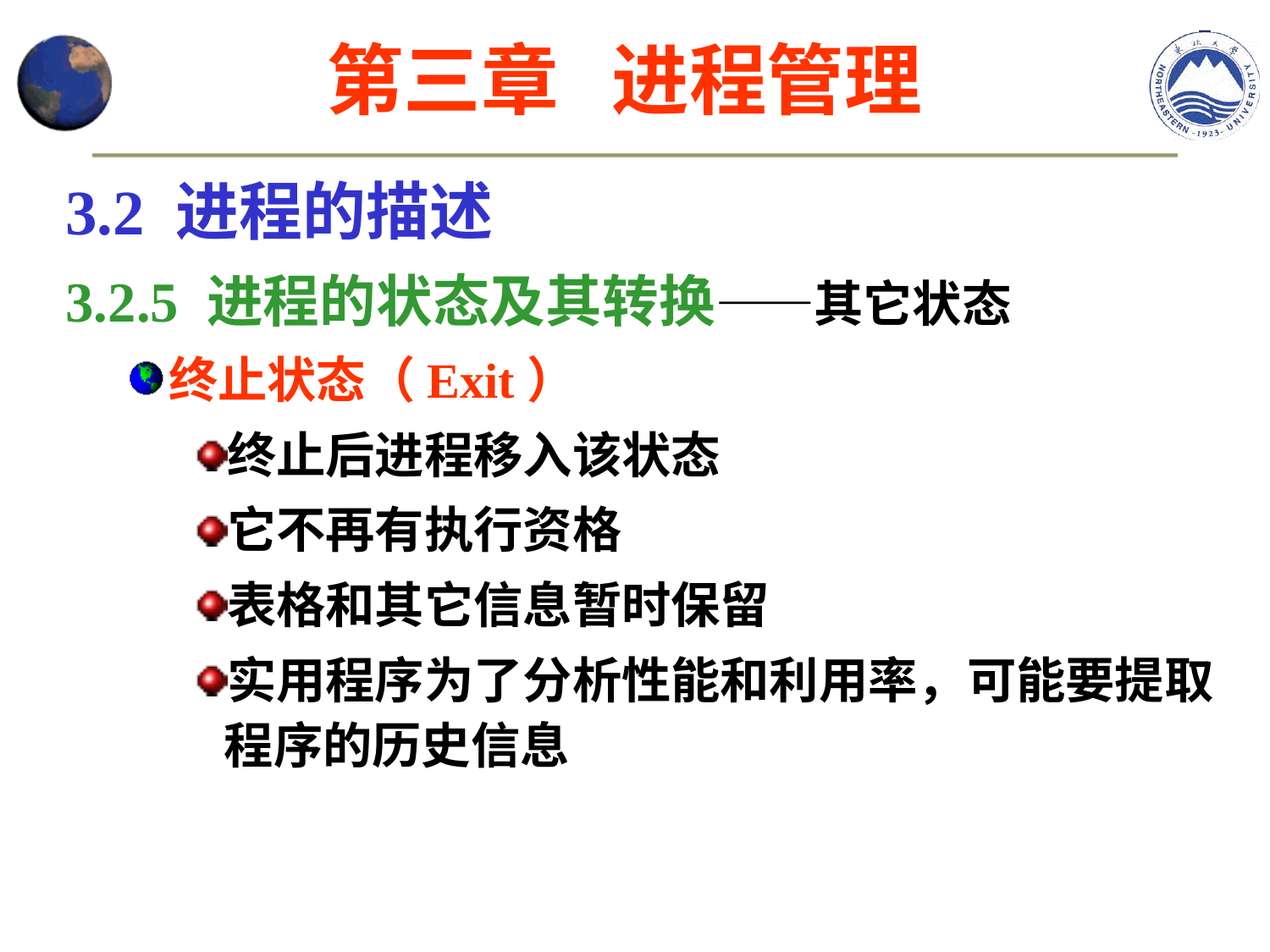

第三章   进程管理
3.2 进程的描述
3.2.5 进程的状态及其转换——其它状态
终止状态（Exit）
终止后进程移入该状态
它不再有执行资格
表格和其它信息暂时保留
实用程序为了分析性能和利用率，可能要提取程序的历史信息